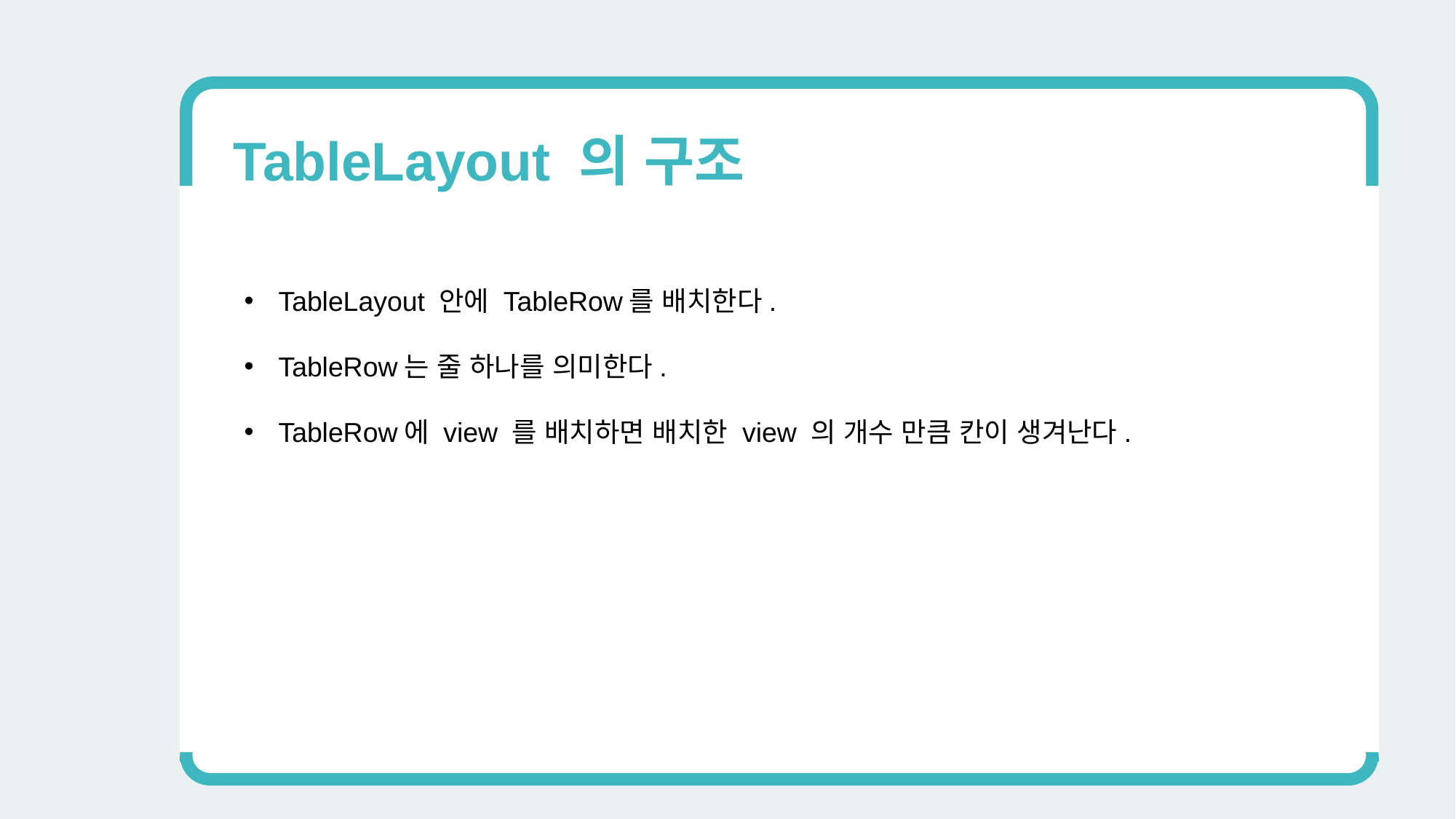

TableLayout 의 구조

TableLayout 안에 TableRow를 배치한다.
TableRow는 줄 하나를 의미한다.
TableRow에 view 를 배치하면 배치한 view 의 개수 만큼 칸이 생겨난다.